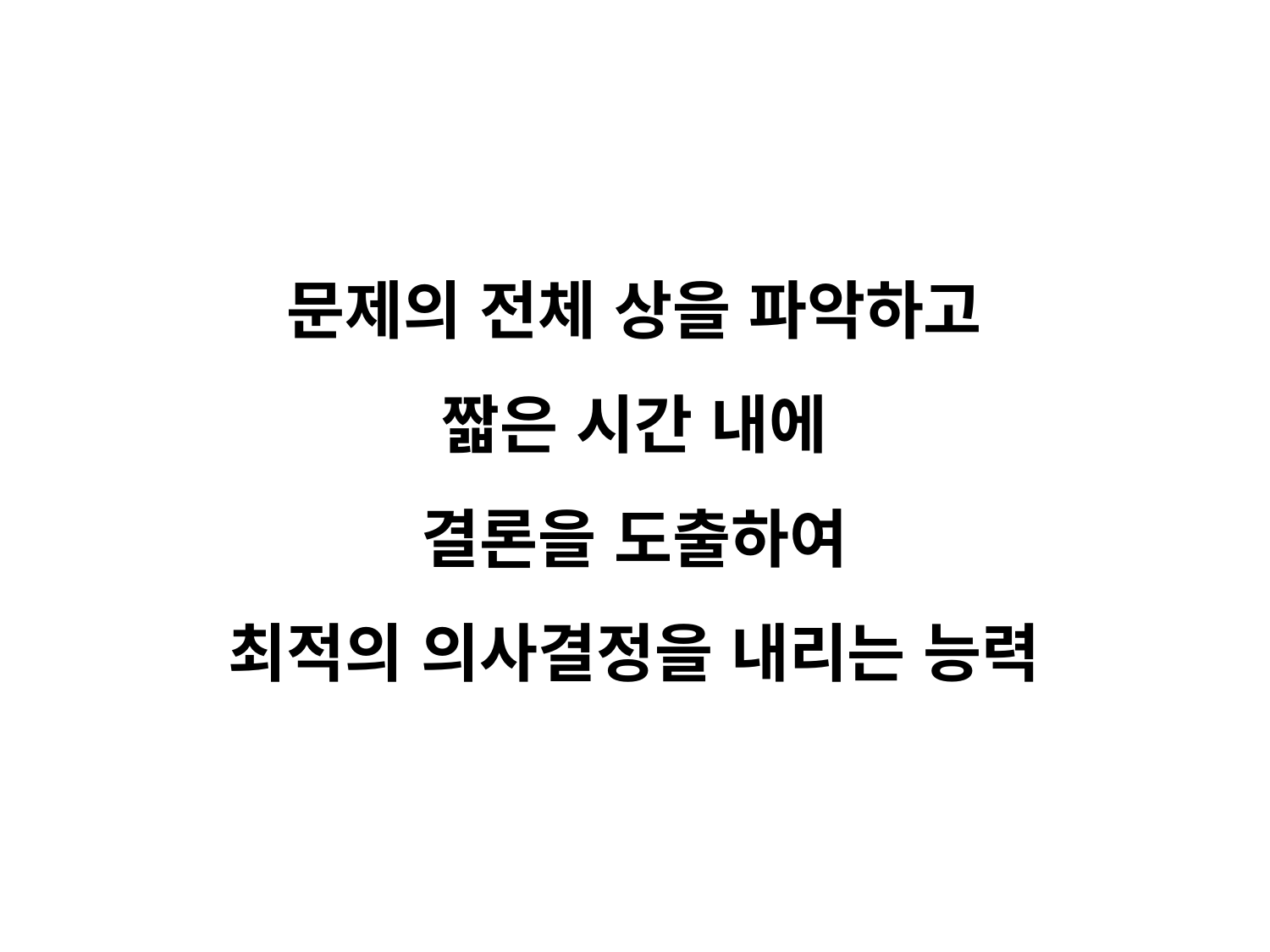

문제의 전체 상을 파악하고
짧은 시간 내에
결론을 도출하여
최적의 의사결정을 내리는 능력